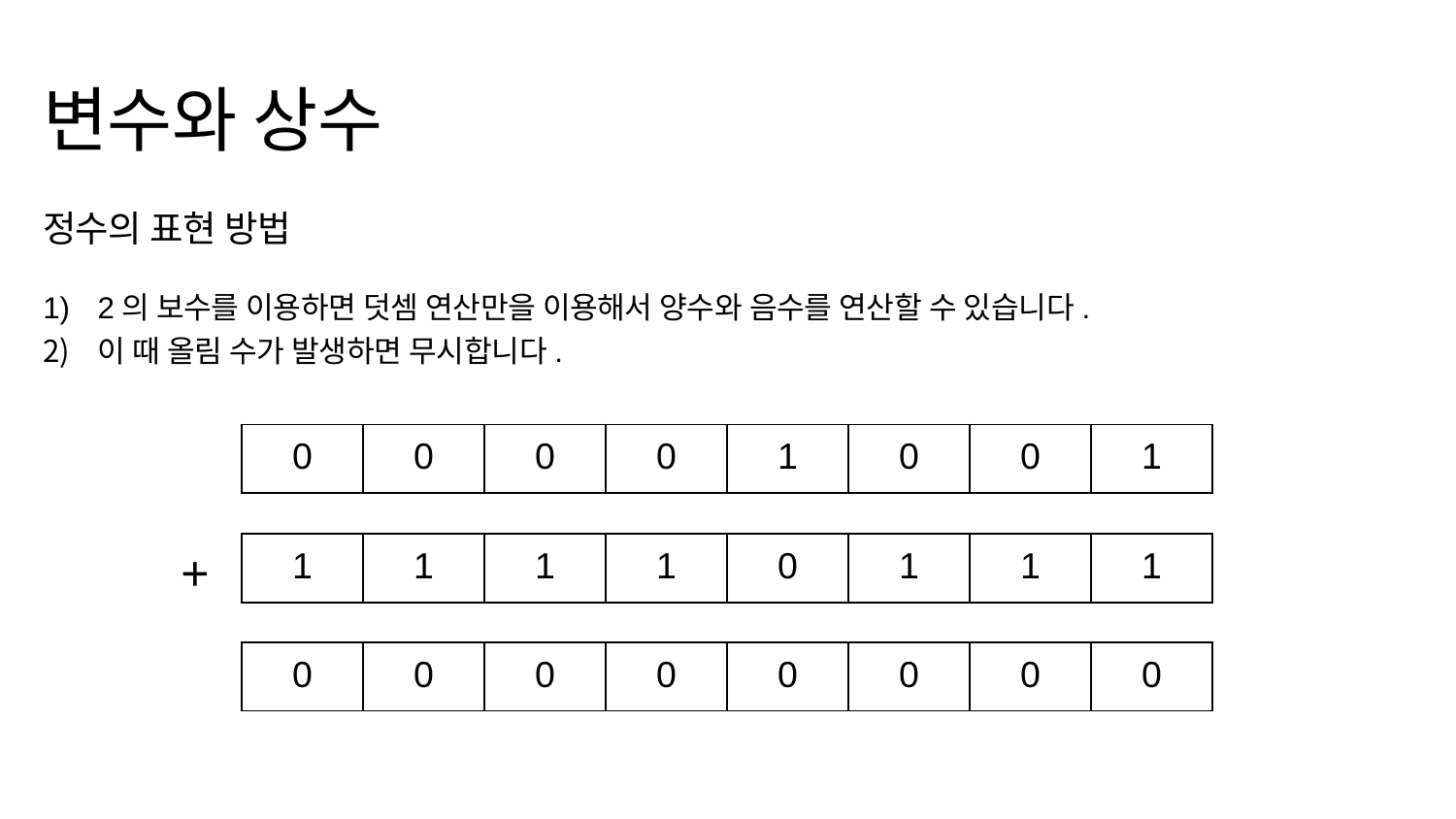

# 변수와 상수
정수의 표현 방법

2의 보수를 이용하면 덧셈 연산만을 이용해서 양수와 음수를 연산할 수 있습니다.
이 때 올림 수가 발생하면 무시합니다.
| 0 | 0 | 0 | 0 | 1 | 0 | 0 | 1 |
| --- | --- | --- | --- | --- | --- | --- | --- |
| 1 | 1 | 1 | 1 | 0 | 1 | 1 | 1 |
| --- | --- | --- | --- | --- | --- | --- | --- |
+
| 0 | 0 | 0 | 0 | 0 | 0 | 0 | 0 |
| --- | --- | --- | --- | --- | --- | --- | --- |